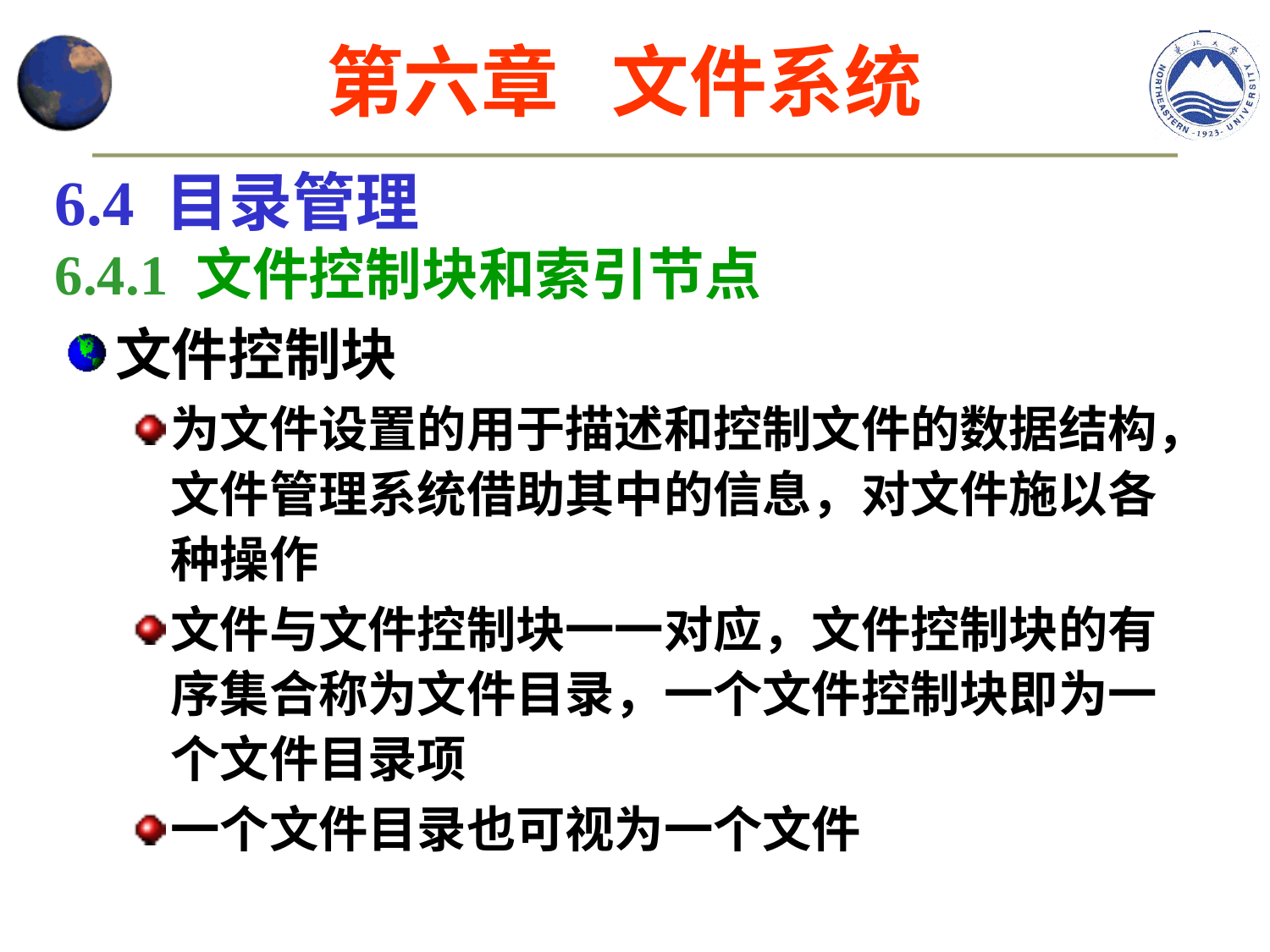

第六章   文件系统
6.4 目录管理
6.4.1 文件控制块和索引节点
文件控制块
为文件设置的用于描述和控制文件的数据结构，文件管理系统借助其中的信息，对文件施以各种操作
文件与文件控制块一一对应，文件控制块的有序集合称为文件目录，一个文件控制块即为一个文件目录项
一个文件目录也可视为一个文件